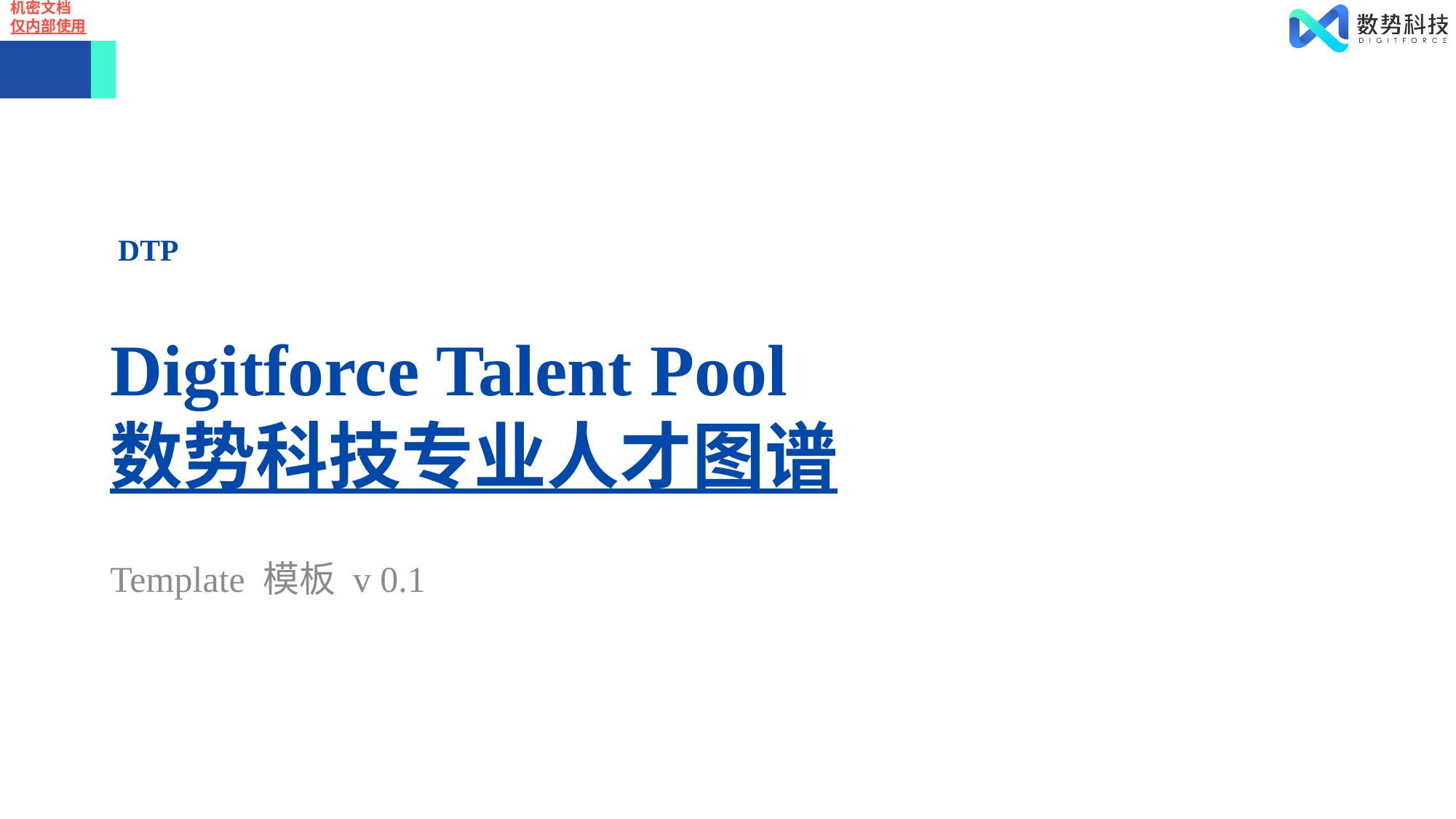

# Digitforce Talent Pool 数势科技专业人才图谱
DTP
Template 模板 v 0.1
2